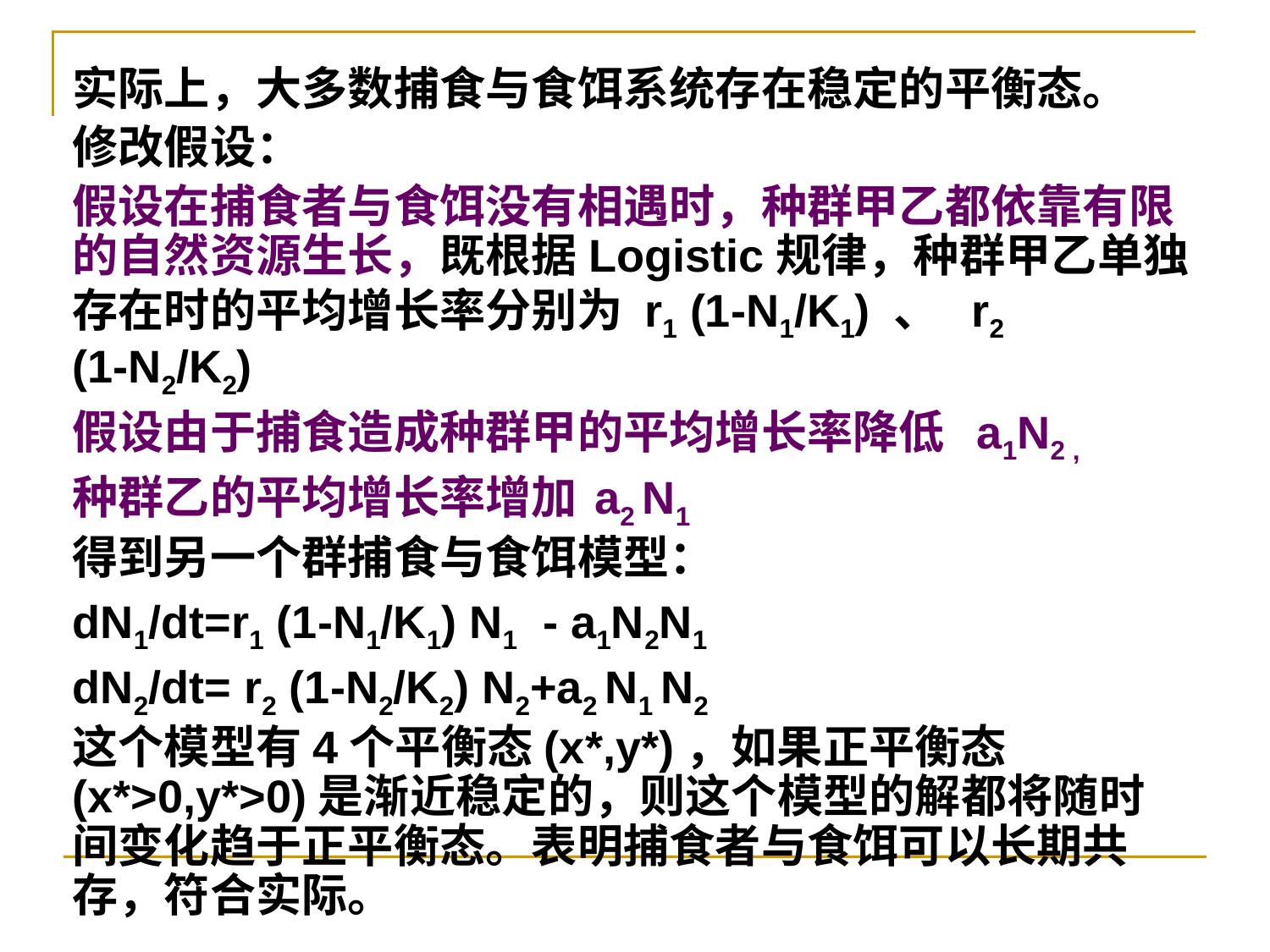

实际上，大多数捕食与食饵系统存在稳定的平衡态。
修改假设：
假设在捕食者与食饵没有相遇时，种群甲乙都依靠有限的自然资源生长，既根据Logistic规律，种群甲乙单独存在时的平均增长率分别为 r1 (1-N1/K1) 、  r2 (1-N2/K2)
假设由于捕食造成种群甲的平均增长率降低  a1N2 ,
种群乙的平均增长率增加 a2 N1
得到另一个群捕食与食饵模型：
dN1/dt=r1 (1-N1/K1) N1  - a1N2N1
dN2/dt= r2 (1-N2/K2) N2+a2 N1 N2
这个模型有4个平衡态(x*,y*)，如果正平衡态(x*>0,y*>0)是渐近稳定的，则这个模型的解都将随时间变化趋于正平衡态。表明捕食者与食饵可以长期共存，符合实际。